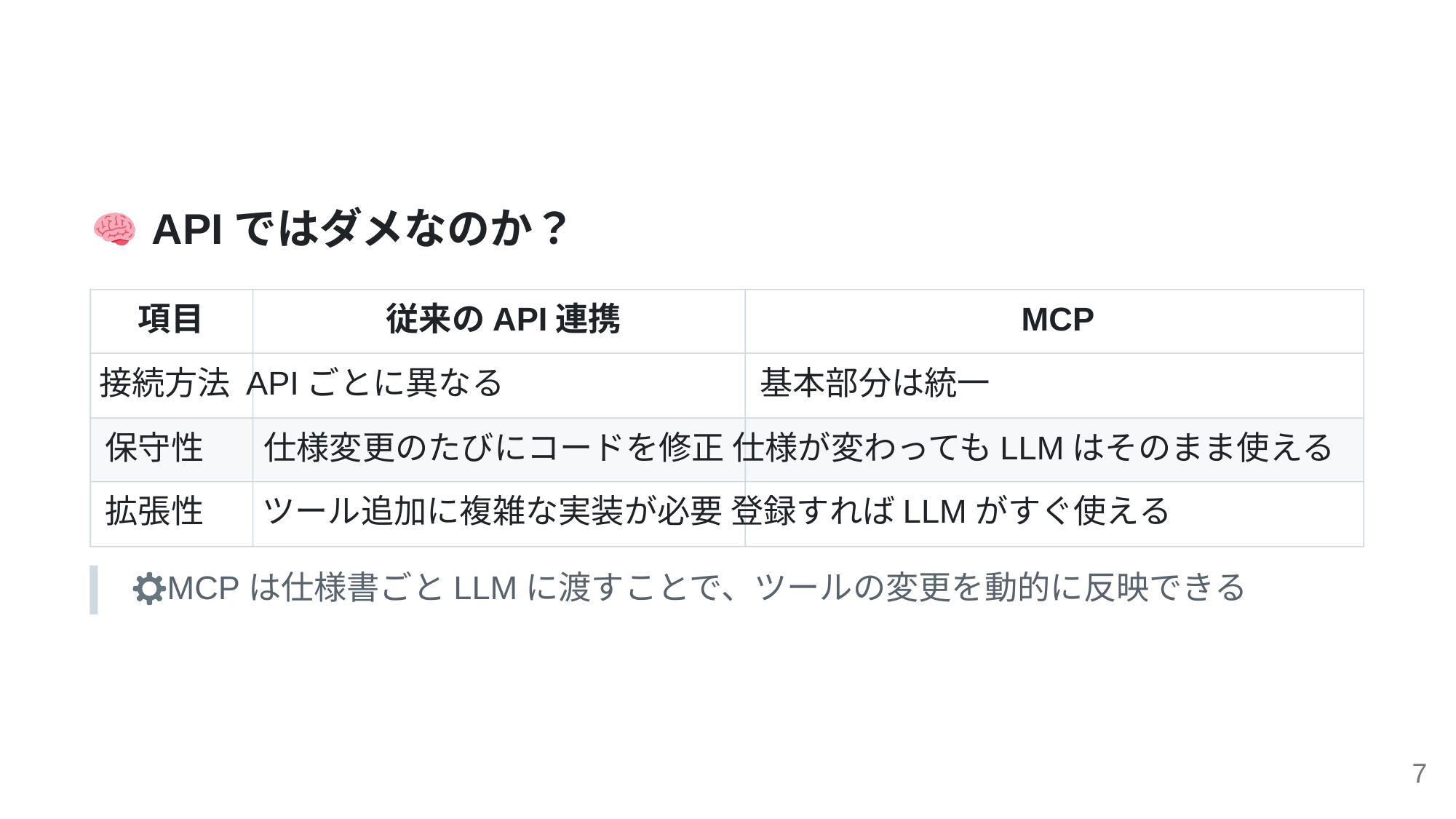

APIではダメなのか？

項⽬
従来のAPI連携
MCP

接続⽅法 APIごとに異なる
基本部分は統⼀

保守性
仕様変更のたびにコードを修正 仕様が変わってもLLMはそのまま使える

拡張性
ツール追加に複雑な実装が必要 登録すればLLMがすぐ使える

 MCPは仕様書ごとLLMに渡すことで、ツールの変更を動的に反映できる

7